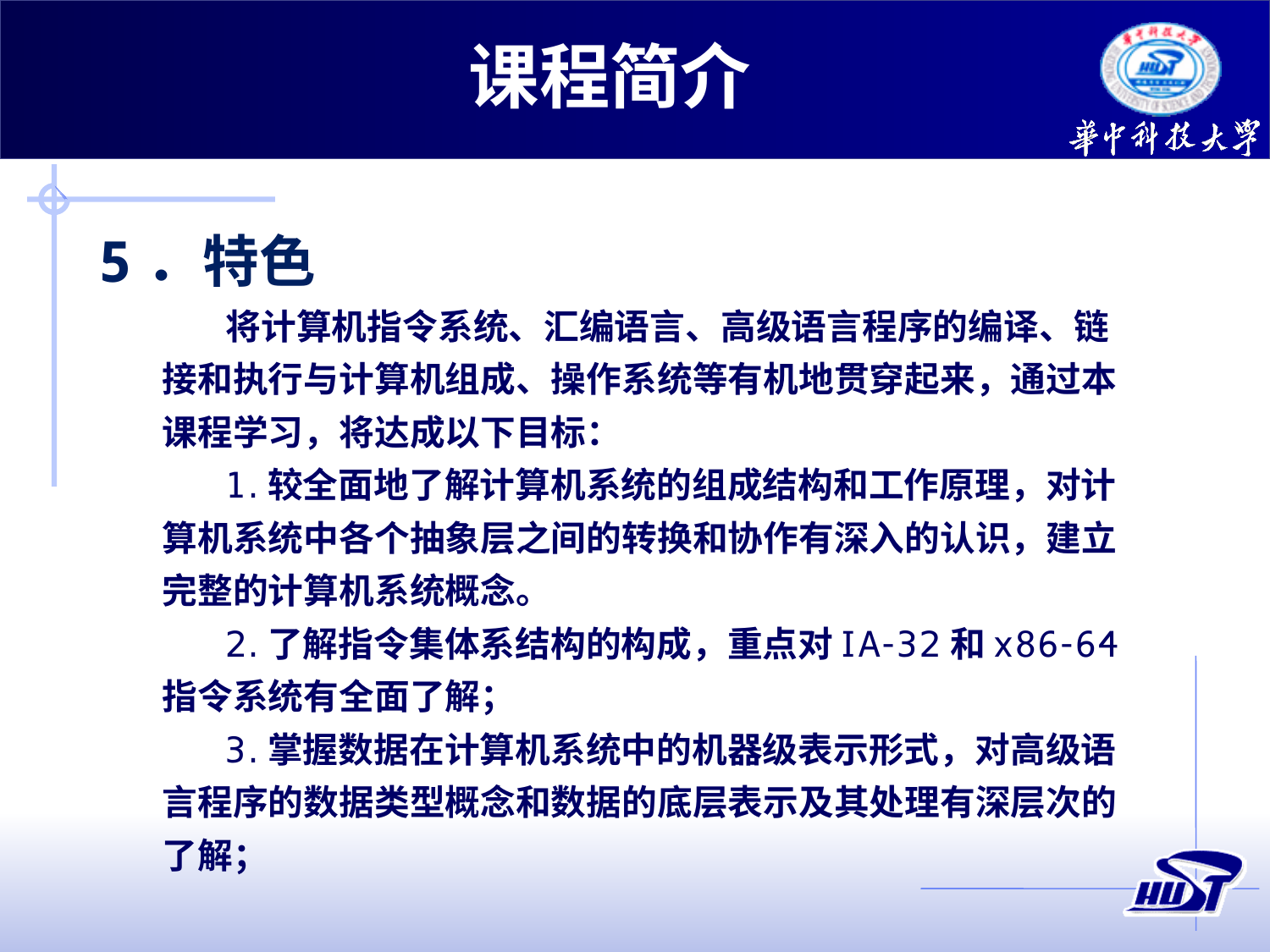

课程简介
5．特色
将计算机指令系统、汇编语言、高级语言程序的编译、链接和执行与计算机组成、操作系统等有机地贯穿起来，通过本课程学习，将达成以下目标：
1.较全面地了解计算机系统的组成结构和工作原理，对计算机系统中各个抽象层之间的转换和协作有深入的认识，建立完整的计算机系统概念。
2.了解指令集体系结构的构成，重点对IA-32和x86-64指令系统有全面了解；
3.掌握数据在计算机系统中的机器级表示形式，对高级语言程序的数据类型概念和数据的底层表示及其处理有深层次的了解；